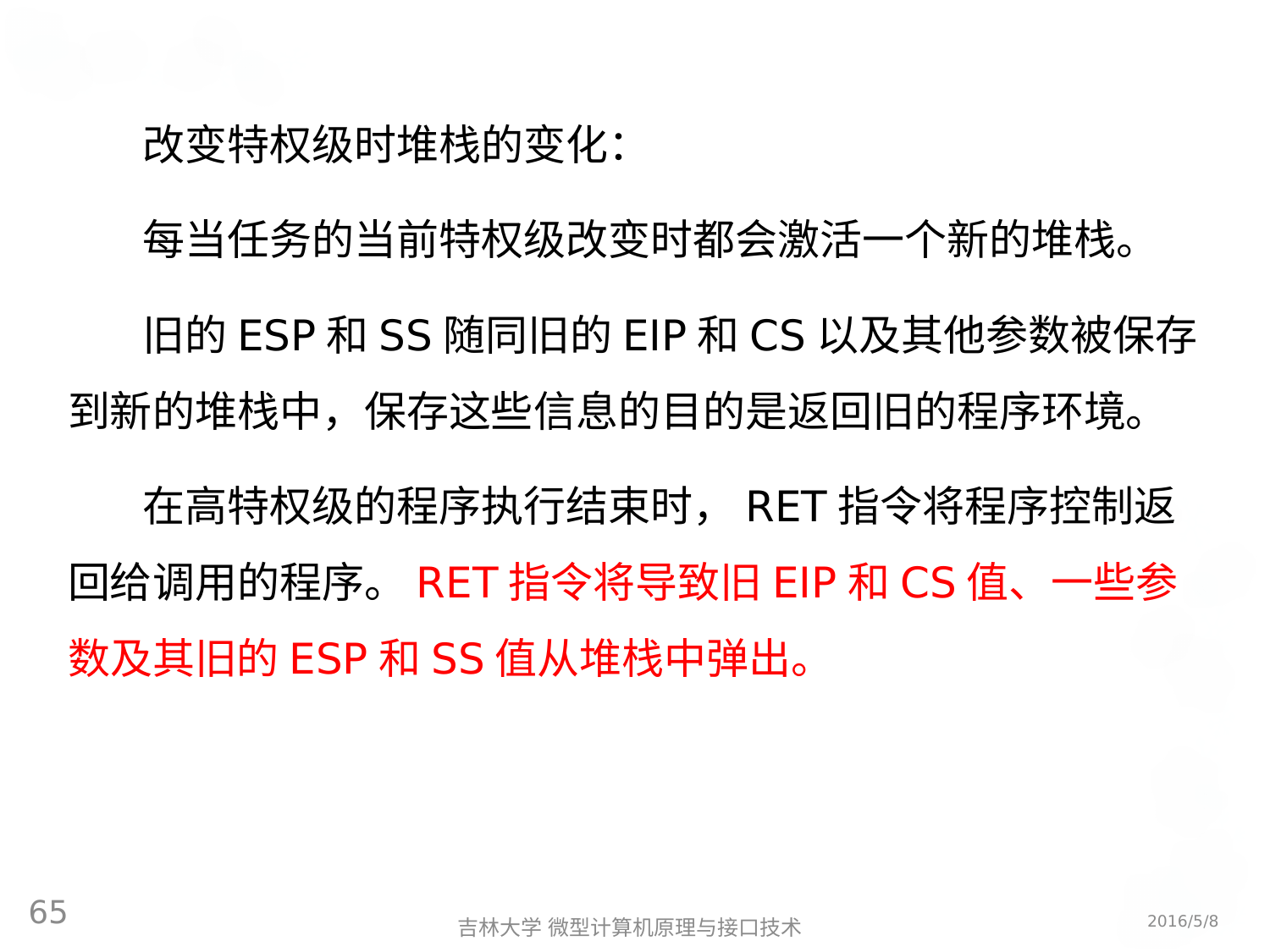

改变特权级时堆栈的变化：
每当任务的当前特权级改变时都会激活一个新的堆栈。
旧的ESP和SS随同旧的EIP和CS以及其他参数被保存到新的堆栈中，保存这些信息的目的是返回旧的程序环境。
在高特权级的程序执行结束时，RET指令将程序控制返回给调用的程序。RET指令将导致旧EIP和CS值、一些参数及其旧的ESP和SS值从堆栈中弹出。

65
2016/5/8
吉林大学 微型计算机原理与接口技术